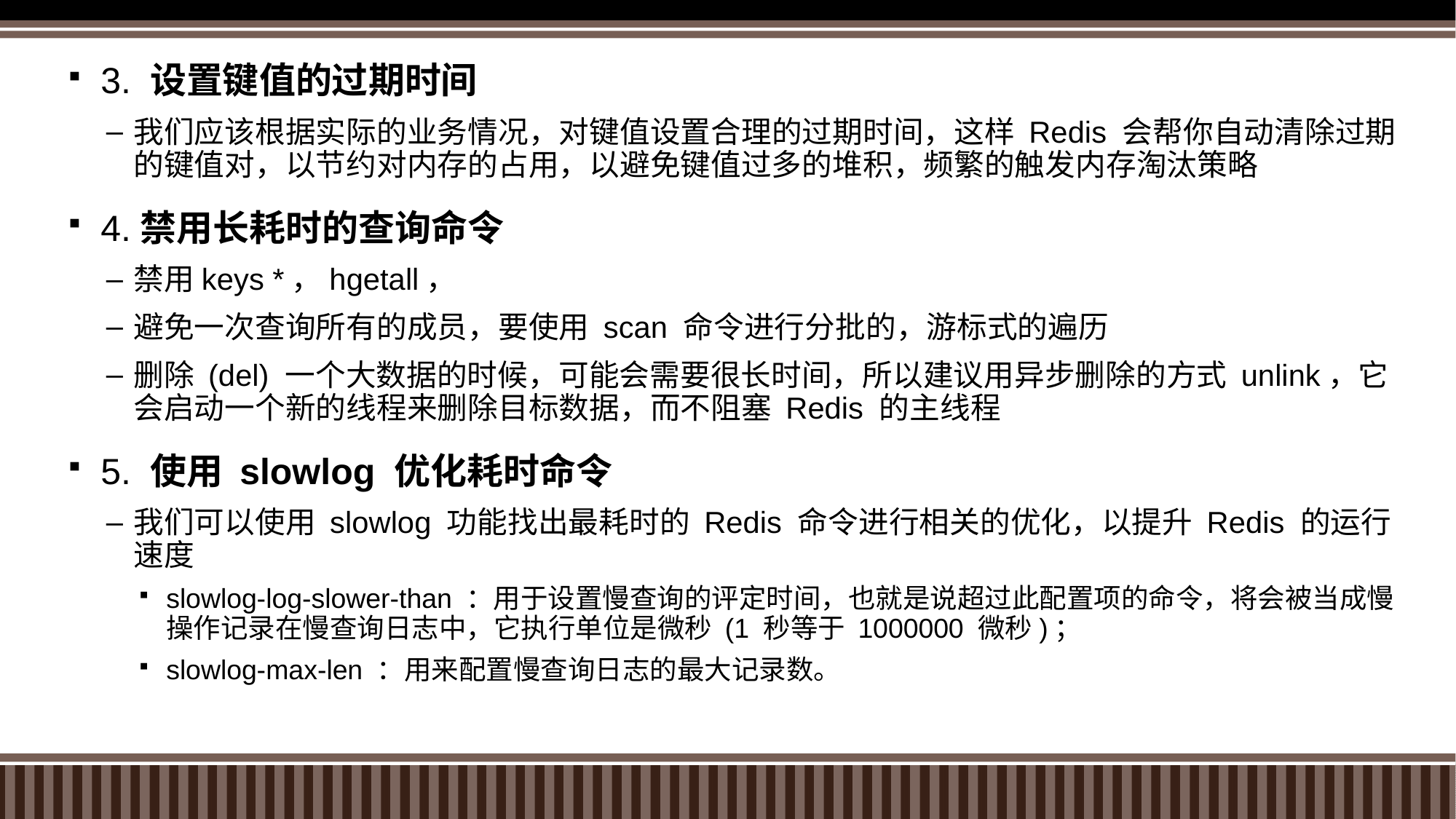

3. 设置键值的过期时间
我们应该根据实际的业务情况，对键值设置合理的过期时间，这样 Redis 会帮你自动清除过期的键值对，以节约对内存的占用，以避免键值过多的堆积，频繁的触发内存淘汰策略
4.禁用长耗时的查询命令
禁用keys *，hgetall，
避免一次查询所有的成员，要使用 scan 命令进行分批的，游标式的遍历
删除 (del) 一个大数据的时候，可能会需要很长时间，所以建议用异步删除的方式 unlink，它会启动一个新的线程来删除目标数据，而不阻塞 Redis 的主线程
5. 使用 slowlog 优化耗时命令
我们可以使用 slowlog 功能找出最耗时的 Redis 命令进行相关的优化，以提升 Redis 的运行速度
slowlog-log-slower-than ：用于设置慢查询的评定时间，也就是说超过此配置项的命令，将会被当成慢操作记录在慢查询日志中，它执行单位是微秒 (1 秒等于 1000000 微秒)；
slowlog-max-len ：用来配置慢查询日志的最大记录数。